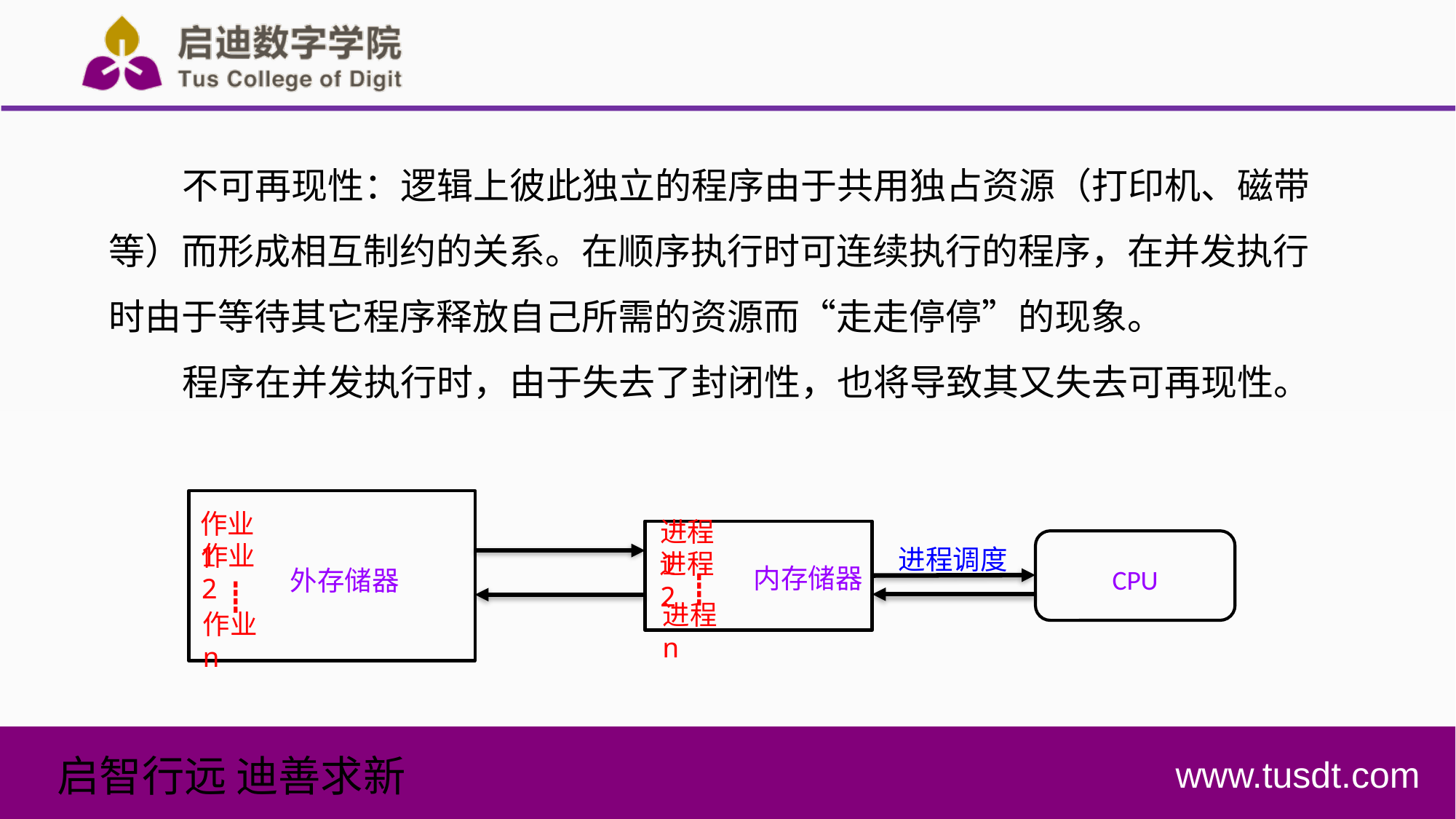

不可再现性：逻辑上彼此独立的程序由于共用独占资源（打印机、磁带等）而形成相互制约的关系。在顺序执行时可连续执行的程序，在并发执行时由于等待其它程序释放自己所需的资源而“走走停停”的现象。
程序在并发执行时，由于失去了封闭性，也将导致其又失去可再现性。

作业1
进程1

作业2
进程调度
进程2
内存储器
CPU
外存储器
┋
┋
进程n
作业n